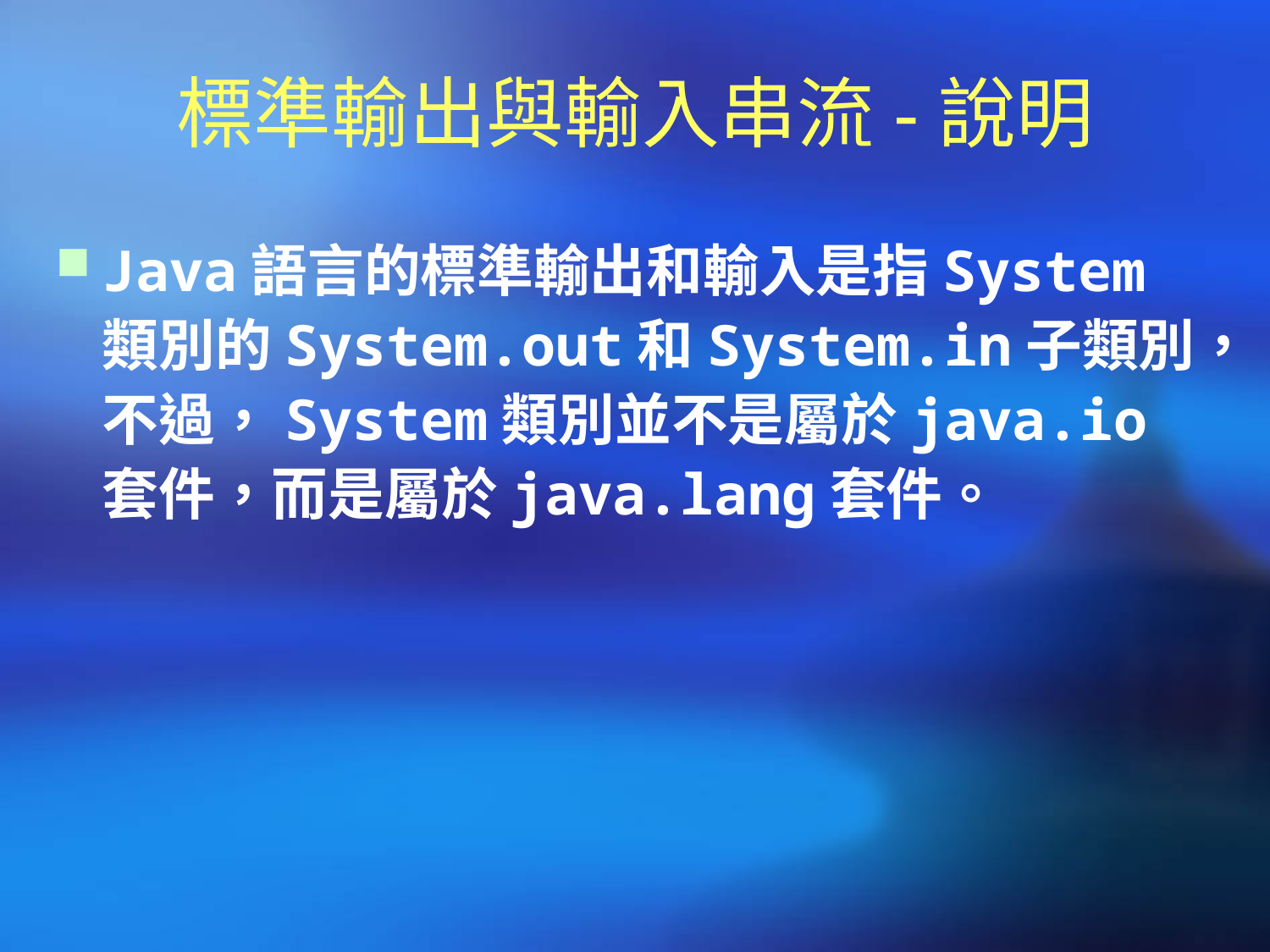

# 標準輸出與輸入串流-說明
Java語言的標準輸出和輸入是指System類別的System.out和System.in子類別，不過，System類別並不是屬於java.io套件，而是屬於java.lang套件。